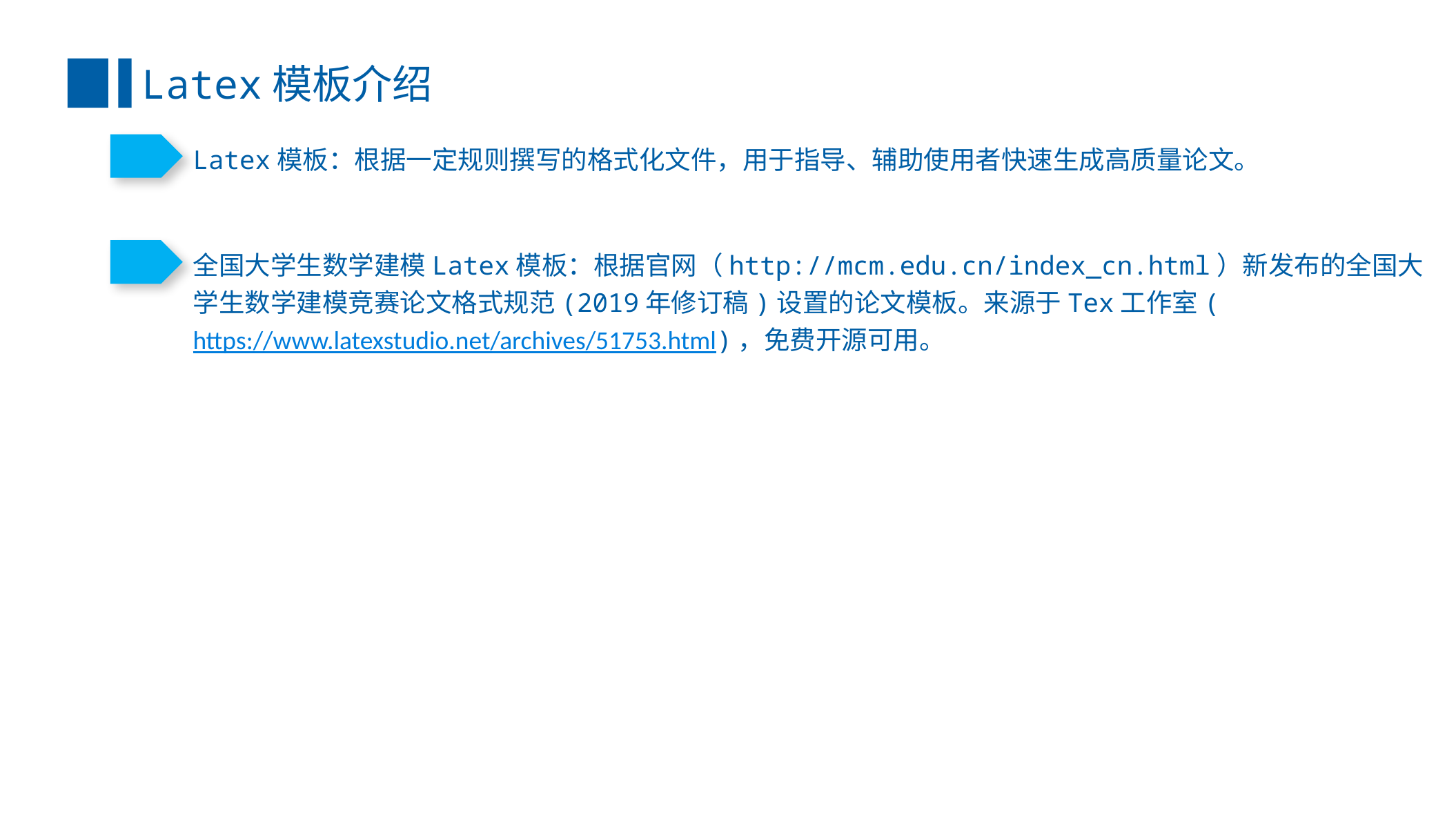

Latex模板介绍

Latex模板：根据一定规则撰写的格式化文件，用于指导、辅助使用者快速生成高质量论文。

全国大学生数学建模Latex模板：根据官网（http://mcm.edu.cn/index_cn.html）新发布的全国大学生数学建模竞赛论文格式规范(2019年修订稿)设置的论文模板。来源于Tex工作室(https://www.latexstudio.net/archives/51753.html)，免费开源可用。